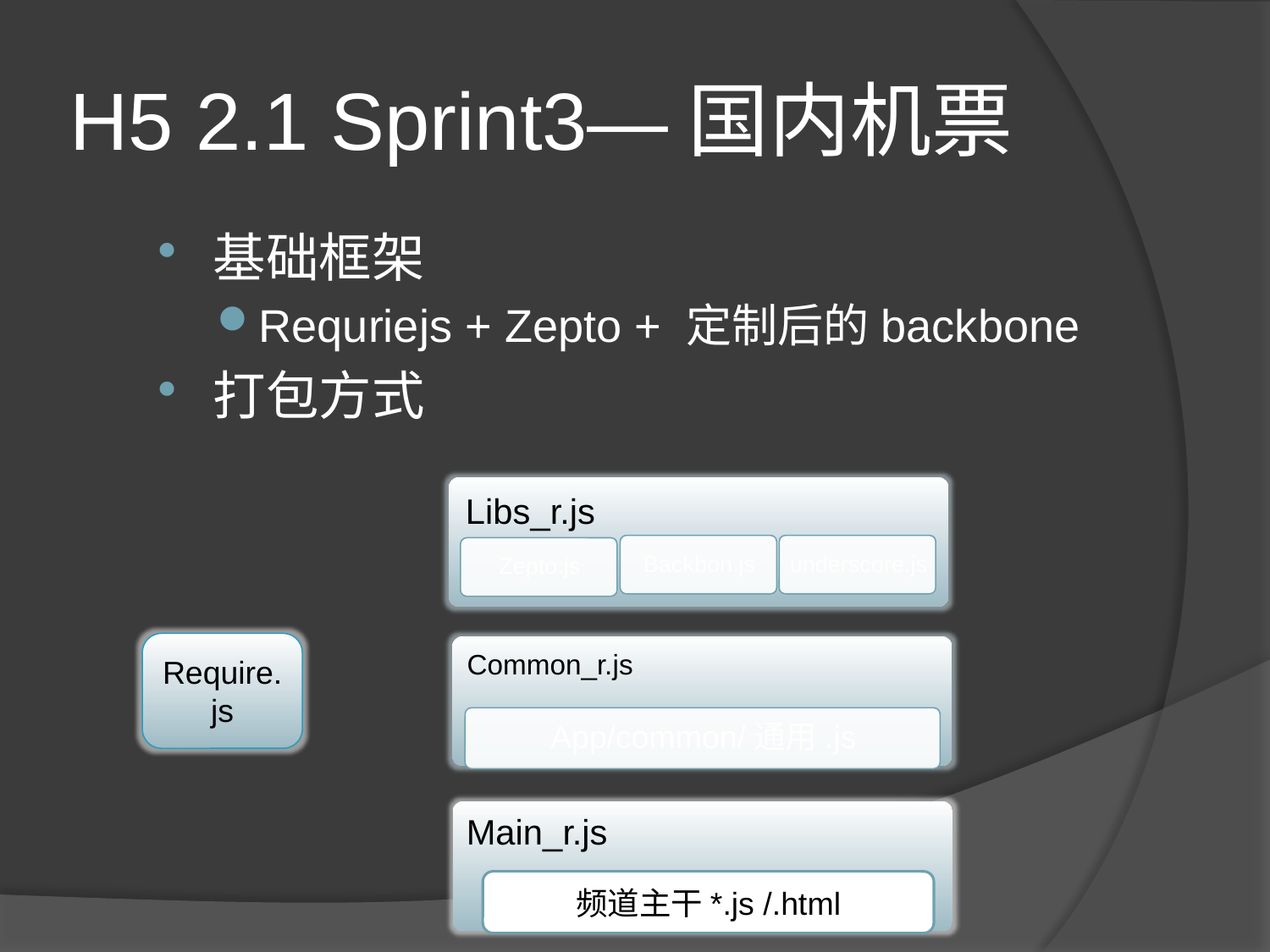

# H5 2.1 Sprint3—国内机票
基础框架
Requriejs + Zepto + 定制后的backbone
打包方式

Libs_r.js
Zepto.js
Backbon.js
underscore.js
Require.js
Common_r.js
App/common/通用.js

Main_r.js
频道主干*.js /.html